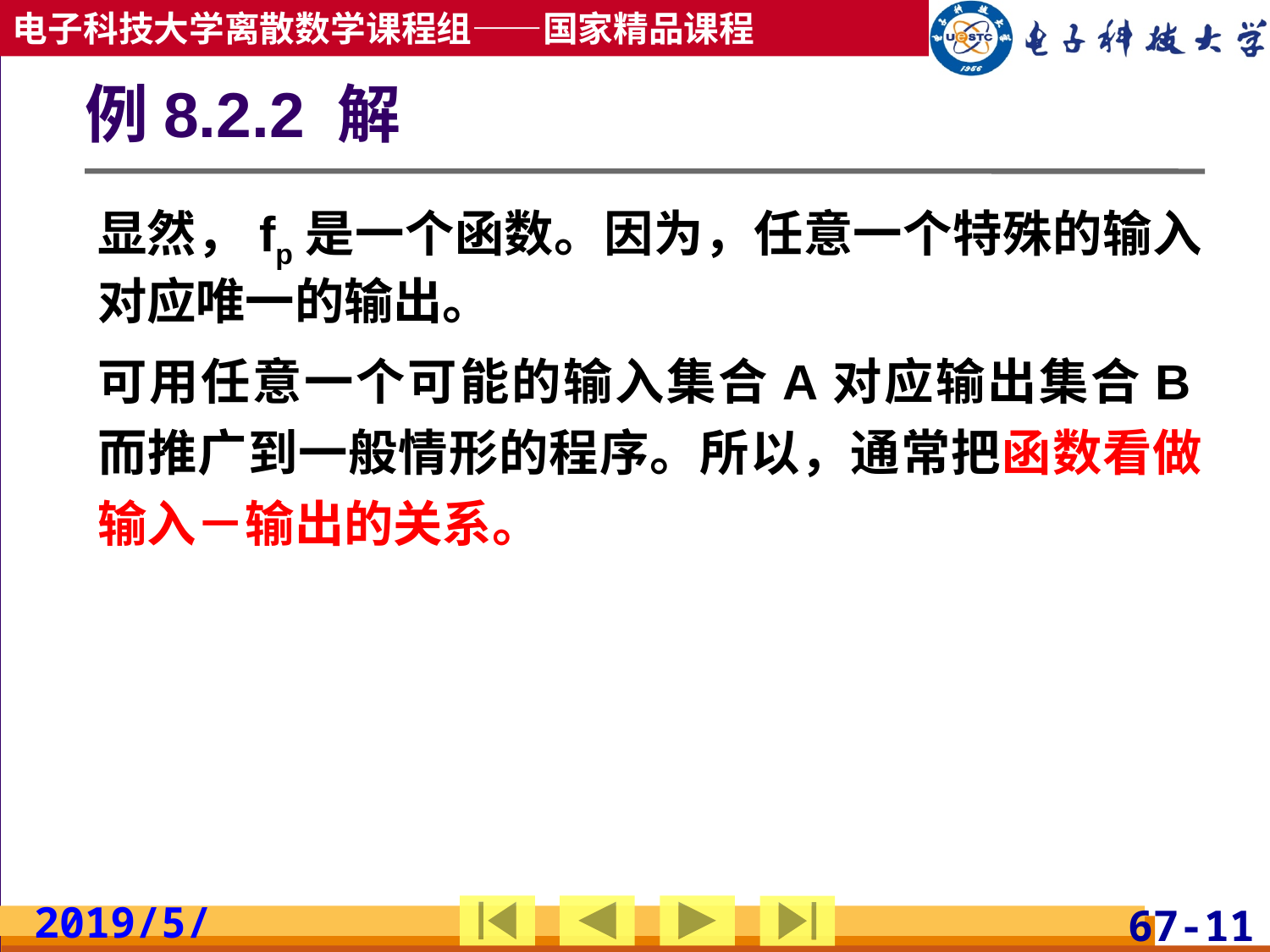

# 例8.2.2 解
显然，fp是一个函数。因为，任意一个特殊的输入对应唯一的输出。
可用任意一个可能的输入集合A对应输出集合B而推广到一般情形的程序。所以，通常把函数看做输入－输出的关系。
2019/5/8